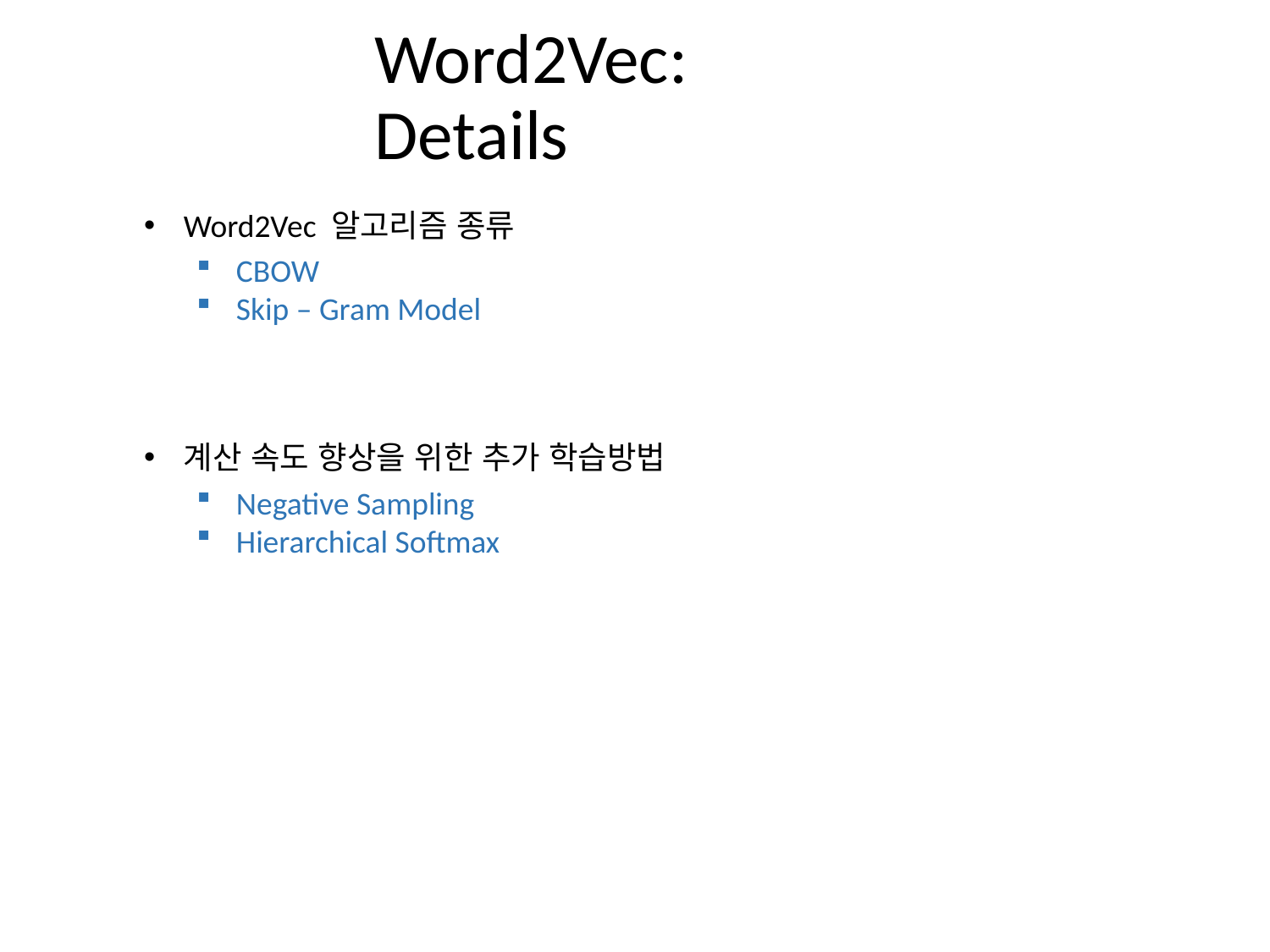

Word2Vec: Details
Word2Vec 알고리즘 종류
CBOW
Skip – Gram Model
계산 속도 향상을 위한 추가 학습방법
Negative Sampling
Hierarchical Softmax